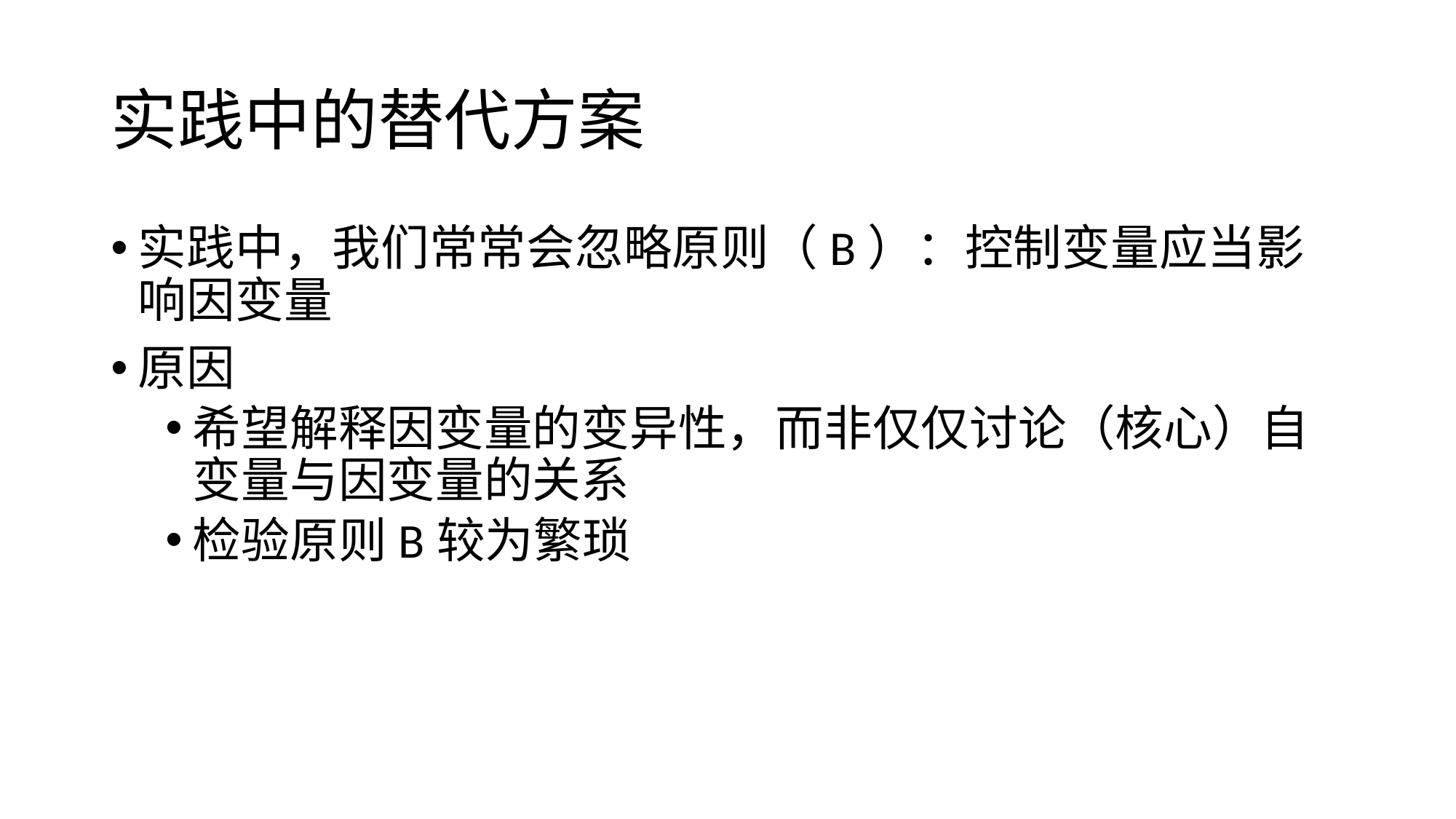

# 实践中的替代方案
实践中，我们常常会忽略原则（B）：控制变量应当影响因变量
原因
希望解释因变量的变异性，而非仅仅讨论（核心）自变量与因变量的关系
检验原则B较为繁琐